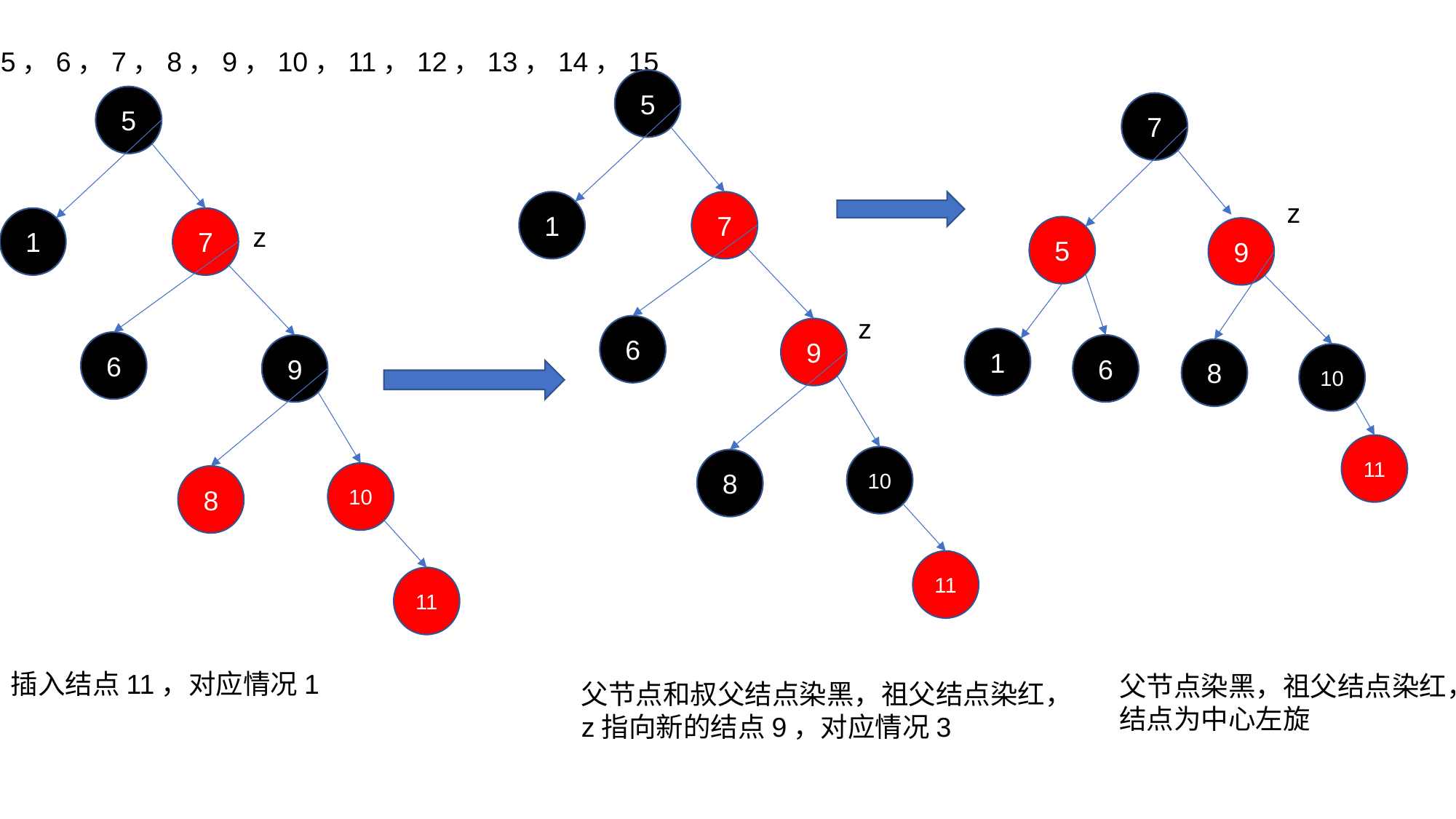

{1，5，6，7，8，9，10，11，12，13，14，15
5
5
7
z
1

7
1
7
z
5
9
z
6
9
1
6
9
6
8
10

11
10
8
10
8
11
11
插入结点11，对应情况1
父节点染黑，祖父结点染红，以祖父结点为中心左旋
父节点和叔父结点染黑，祖父结点染红，
z指向新的结点9，对应情况3